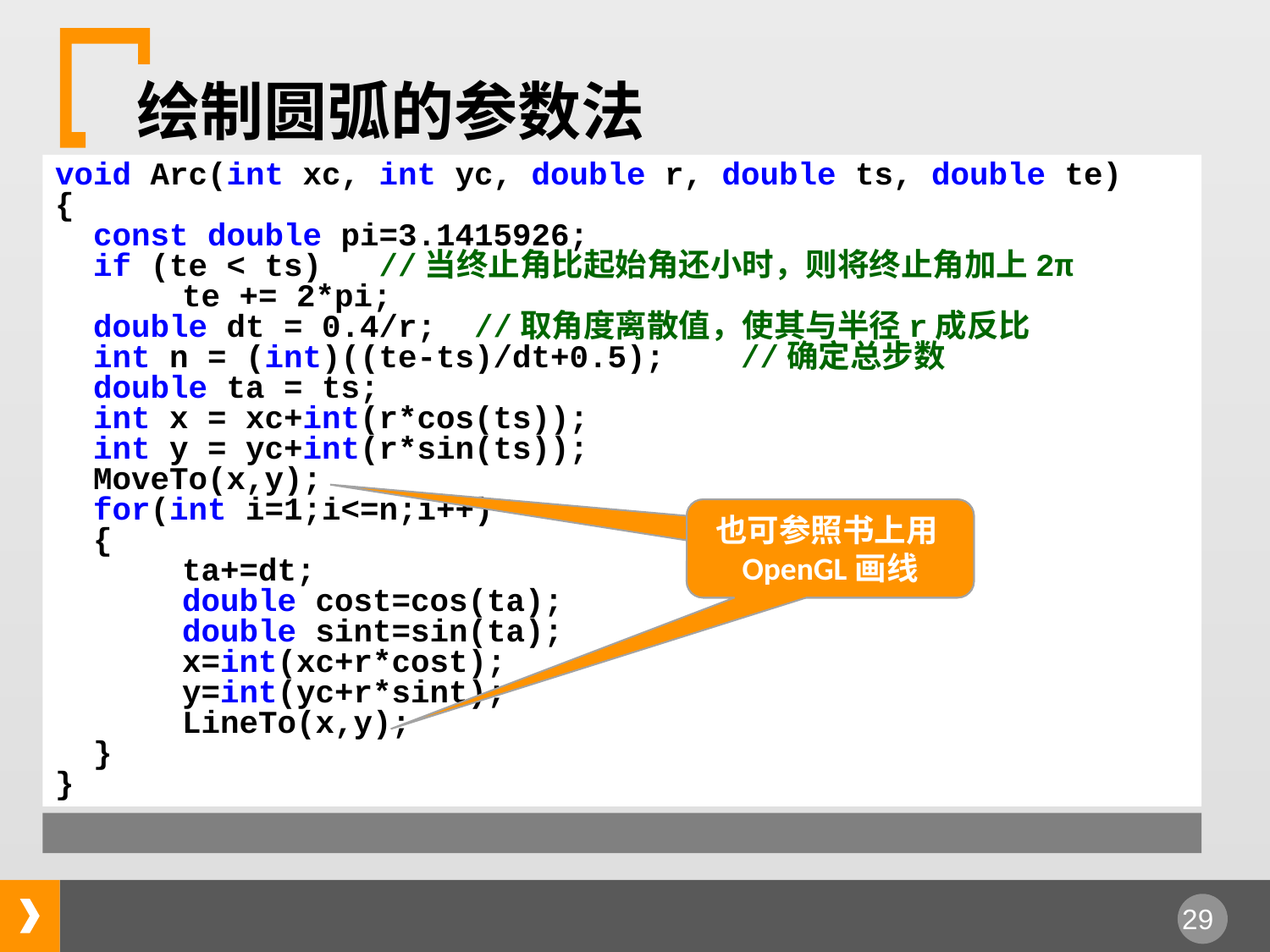

绘制圆弧的参数法
void Arc(int xc, int yc, double r, double ts, double te)
{
  const double pi=3.1415926;
  if (te < ts)   //当终止角比起始角还小时，则将终止角加上2π
	te += 2*pi;
  double dt = 0.4/r;  //取角度离散值，使其与半径r成反比
  int n = (int)((te-ts)/dt+0.5);    //确定总步数
  double ta = ts;
  int x = xc+int(r*cos(ts));
  int y = yc+int(r*sin(ts));
  MoveTo(x,y);
  for(int i=1;i<=n;i++)
  {
	ta+=dt;
	double cost=cos(ta);
	double sint=sin(ta);
	x=int(xc+r*cost);
	y=int(yc+r*sint);
	LineTo(x,y);
  }
}

也可参照书上用OpenGL画线